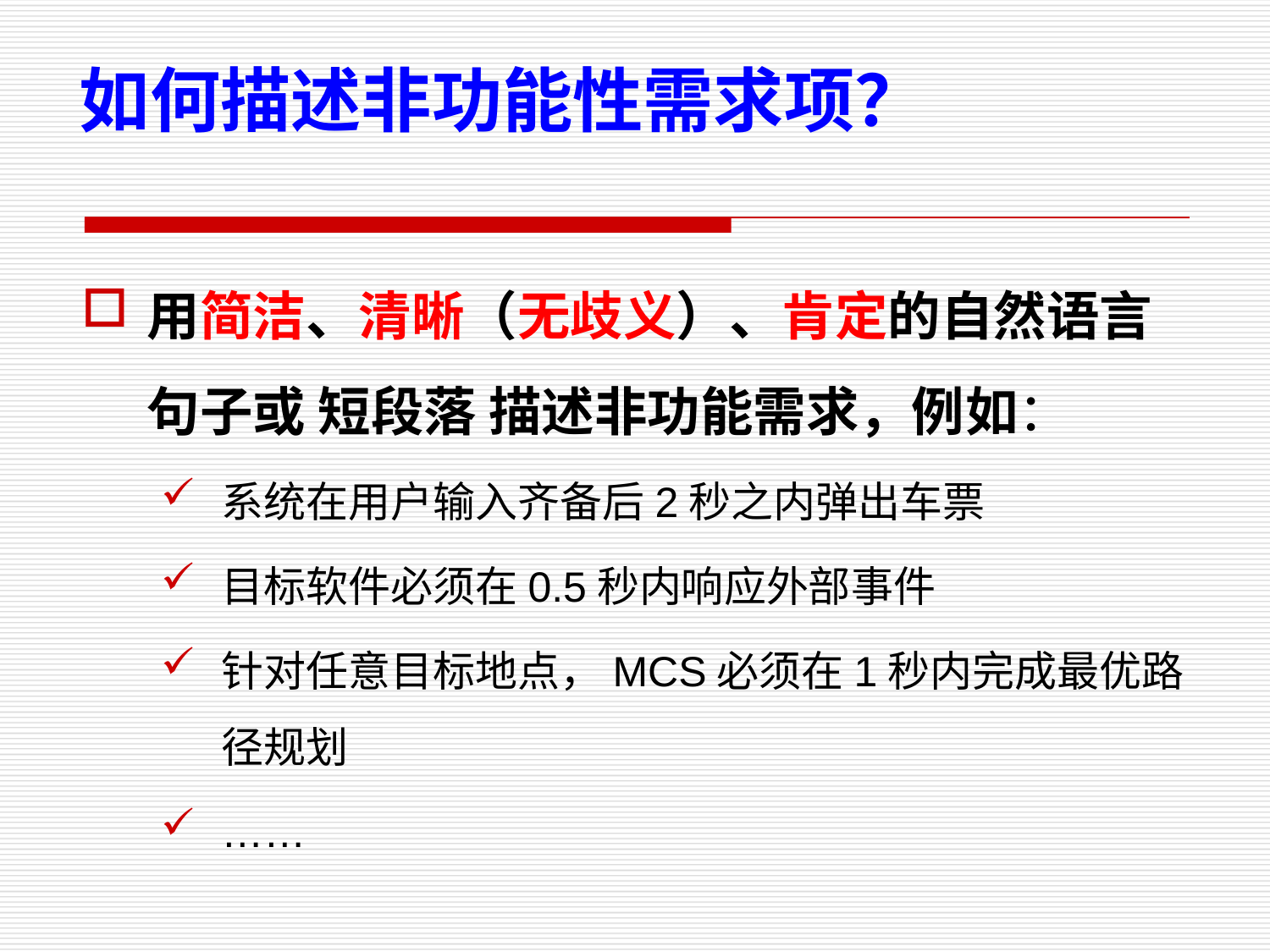

如何描述非功能性需求项？
用简洁、清晰（无歧义）、肯定的自然语言句子或 短段落 描述非功能需求，例如：
系统在用户输入齐备后2秒之内弹出车票
目标软件必须在0.5秒内响应外部事件
针对任意目标地点，MCS必须在1秒内完成最优路径规划
……